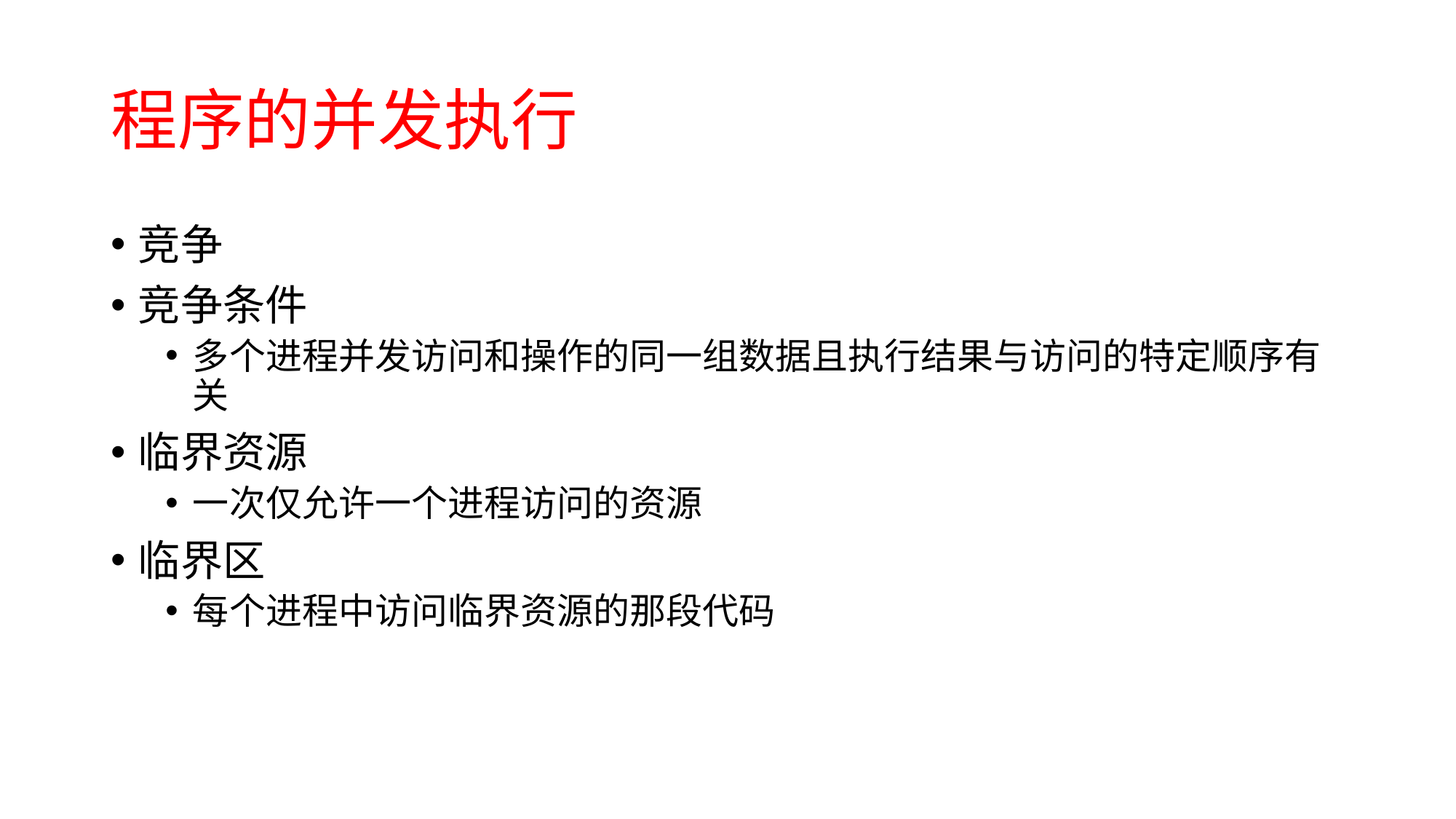

# 程序的并发执行
竞争
竞争条件
多个进程并发访问和操作的同一组数据且执行结果与访问的特定顺序有关
临界资源
一次仅允许一个进程访问的资源
临界区
每个进程中访问临界资源的那段代码